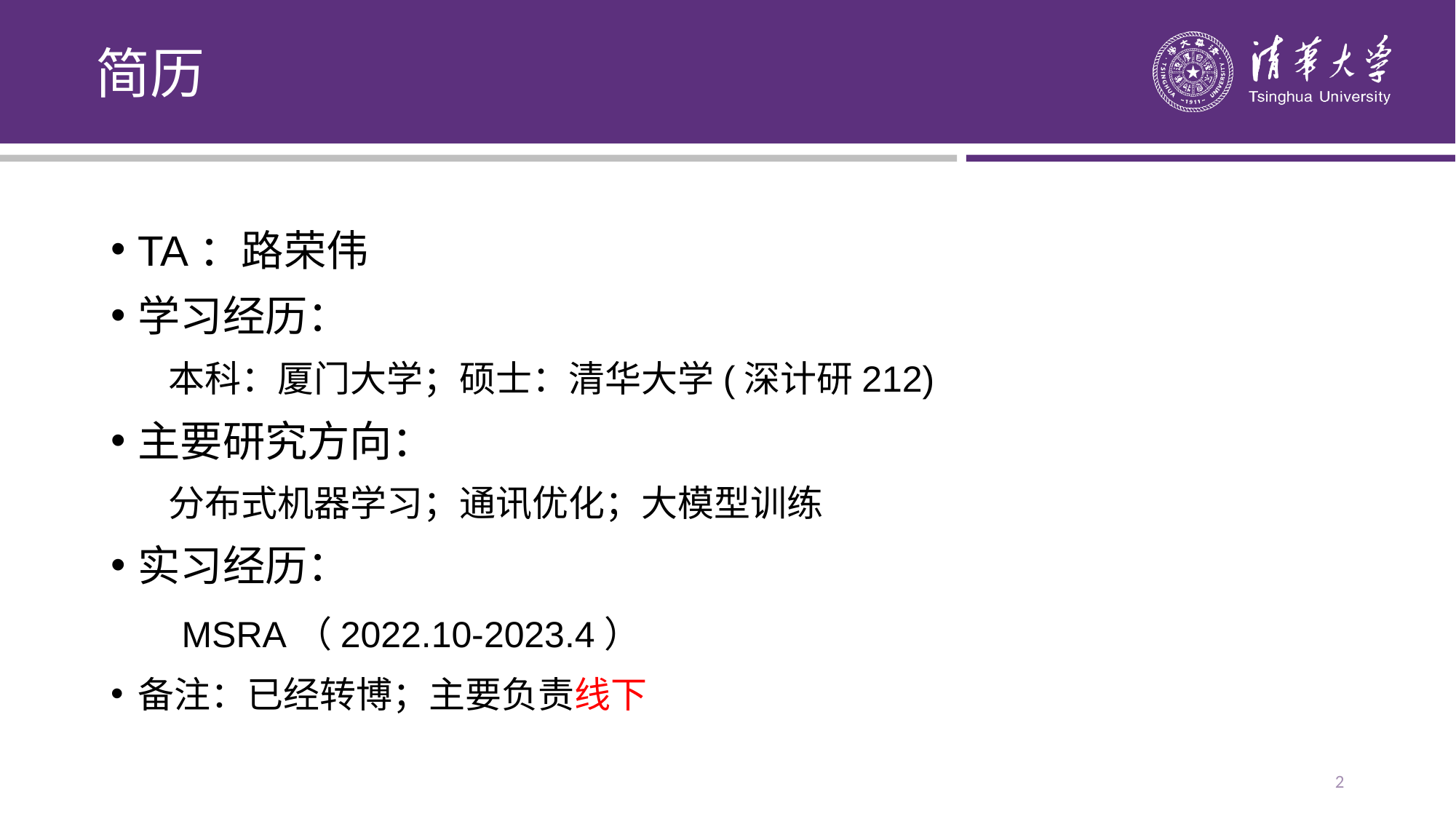

简历
TA：路荣伟
学习经历：
      本科：厦门大学；硕士：清华大学(深计研212)
主要研究方向：
      分布式机器学习；通讯优化；大模型训练
实习经历：
      MSRA（2022.10-2023.4）
备注：已经转博；主要负责线下

2